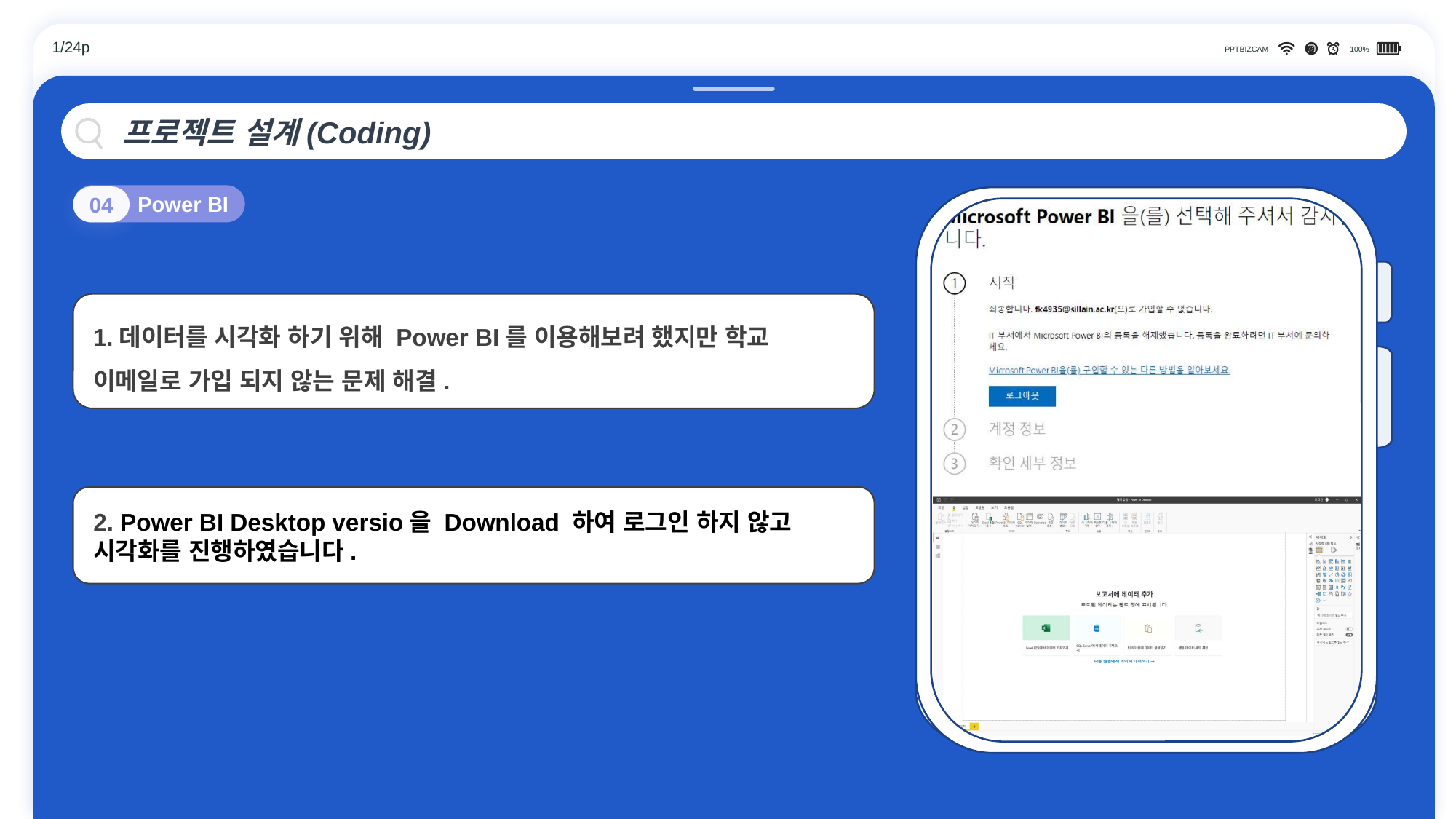

1/24p

PPTBIZCAM
100%

프로젝트 설계(Coding)

Power BI
04

1.데이터를 시각화 하기 위해 Power BI를 이용해보려 했지만 학교 이메일로 가입 되지 않는 문제 해결.

2. Power BI Desktop versio을 Download 하여 로그인 하지 않고
시각화를 진행하였습니다.